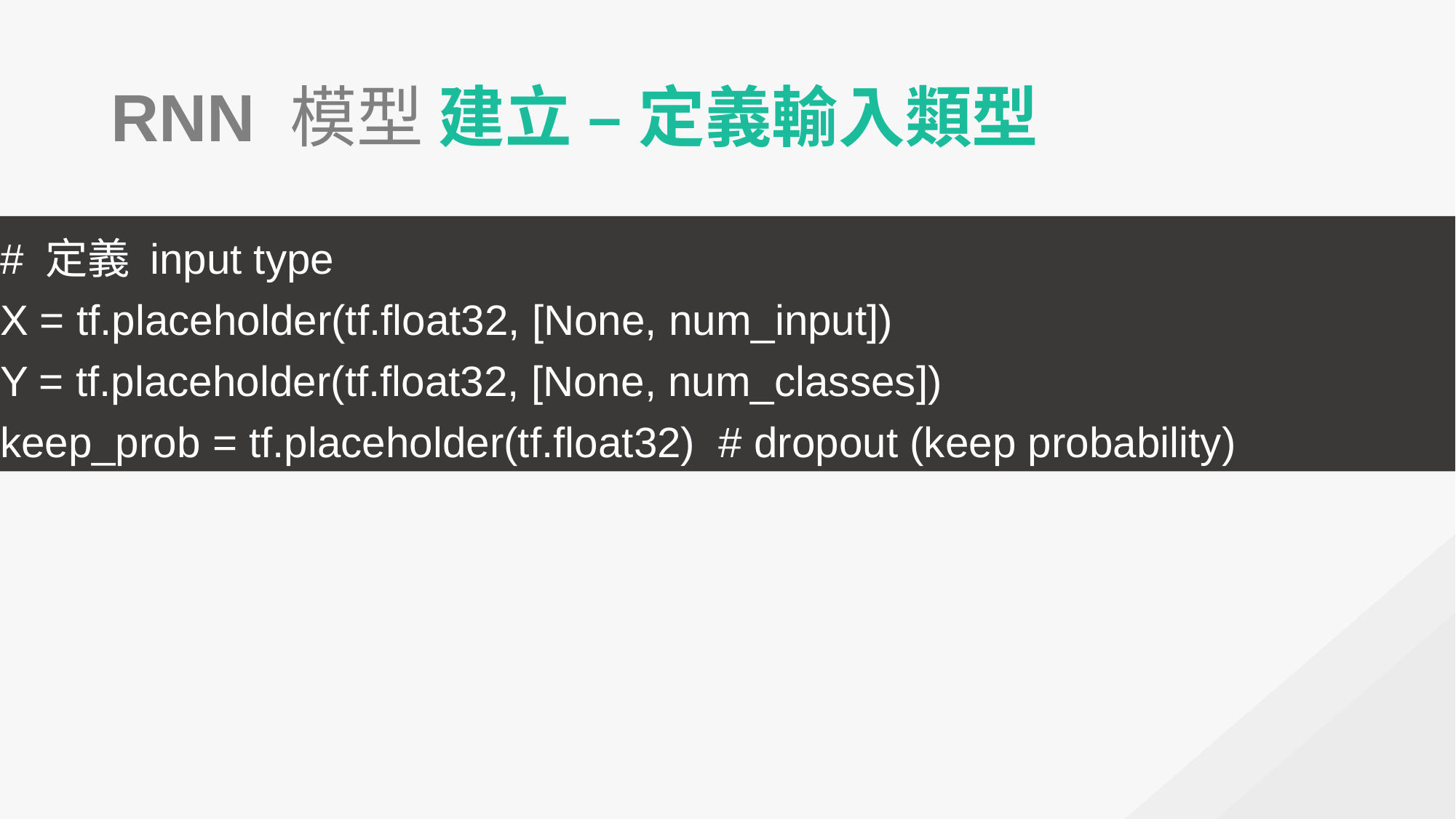

RNN 模型 建立 – 定義輸入類型
# 定義 input type
X = tf.placeholder(tf.float32, [None, num_input])
Y = tf.placeholder(tf.float32, [None, num_classes])
keep_prob = tf.placeholder(tf.float32)  # dropout (keep probability)